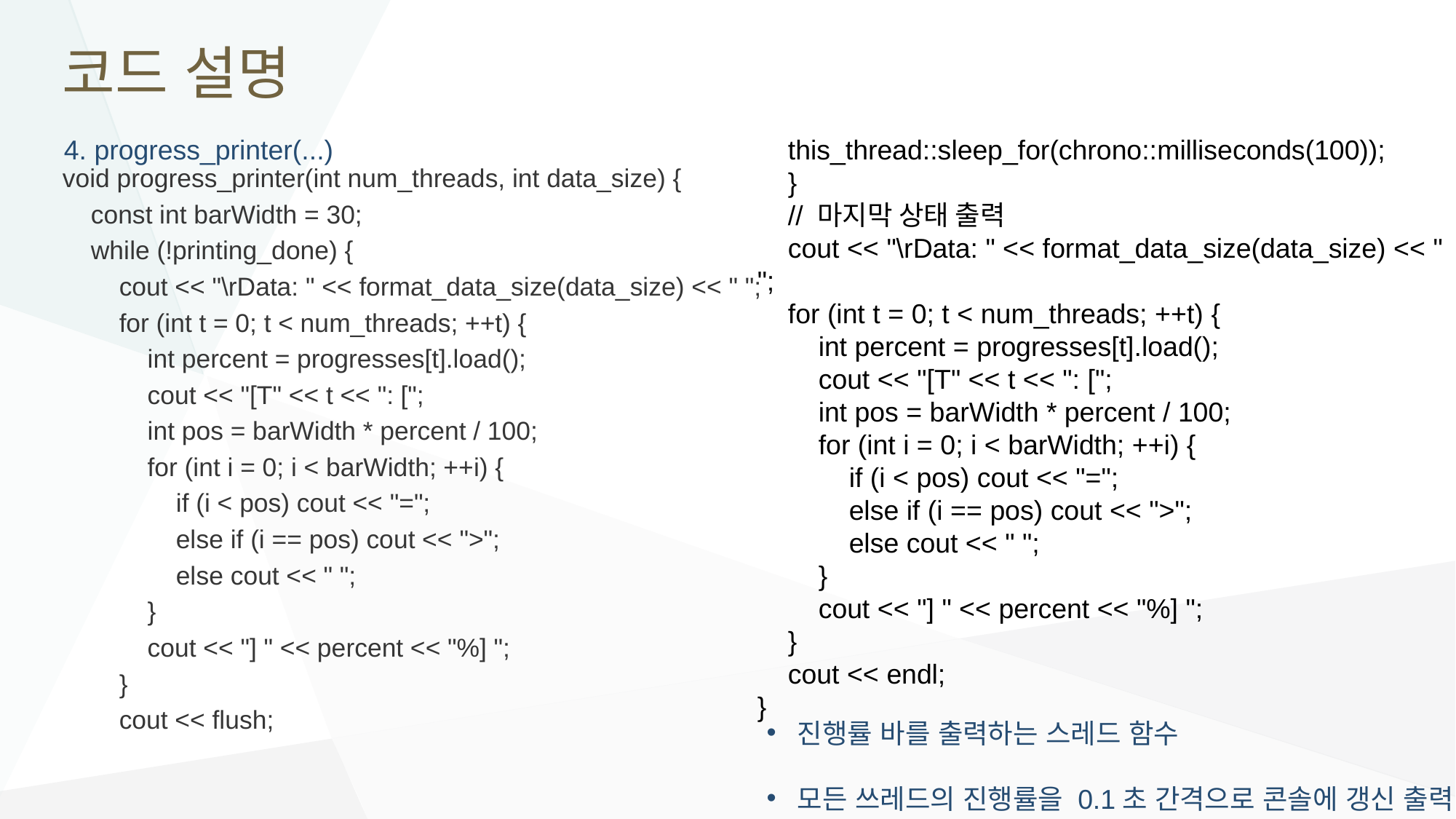

# 코드 설명
4. progress_printer(...)
    this_thread::sleep_for(chrono::milliseconds(100));
    }
    // 마지막 상태 출력
    cout << "\rData: " << format_data_size(data_size) << " ";
    for (int t = 0; t < num_threads; ++t) {
        int percent = progresses[t].load();
        cout << "[T" << t << ": [";
        int pos = barWidth * percent / 100;
        for (int i = 0; i < barWidth; ++i) {
            if (i < pos) cout << "=";
            else if (i == pos) cout << ">";
            else cout << " ";
        }
        cout << "] " << percent << "%] ";
    }
    cout << endl;
}
void progress_printer(int num_threads, int data_size) {
    const int barWidth = 30;
    while (!printing_done) {
        cout << "\rData: " << format_data_size(data_size) << " ";
        for (int t = 0; t < num_threads; ++t) {
            int percent = progresses[t].load();
            cout << "[T" << t << ": [";
            int pos = barWidth * percent / 100;
            for (int i = 0; i < barWidth; ++i) {
                if (i < pos) cout << "=";
                else if (i == pos) cout << ">";
                else cout << " ";
            }
            cout << "] " << percent << "%] ";
        }
        cout << flush;

진행률 바를 출력하는 스레드 함수

모든 쓰레드의 진행률을 0.1초 간격으로 콘솔에 갱신 출력